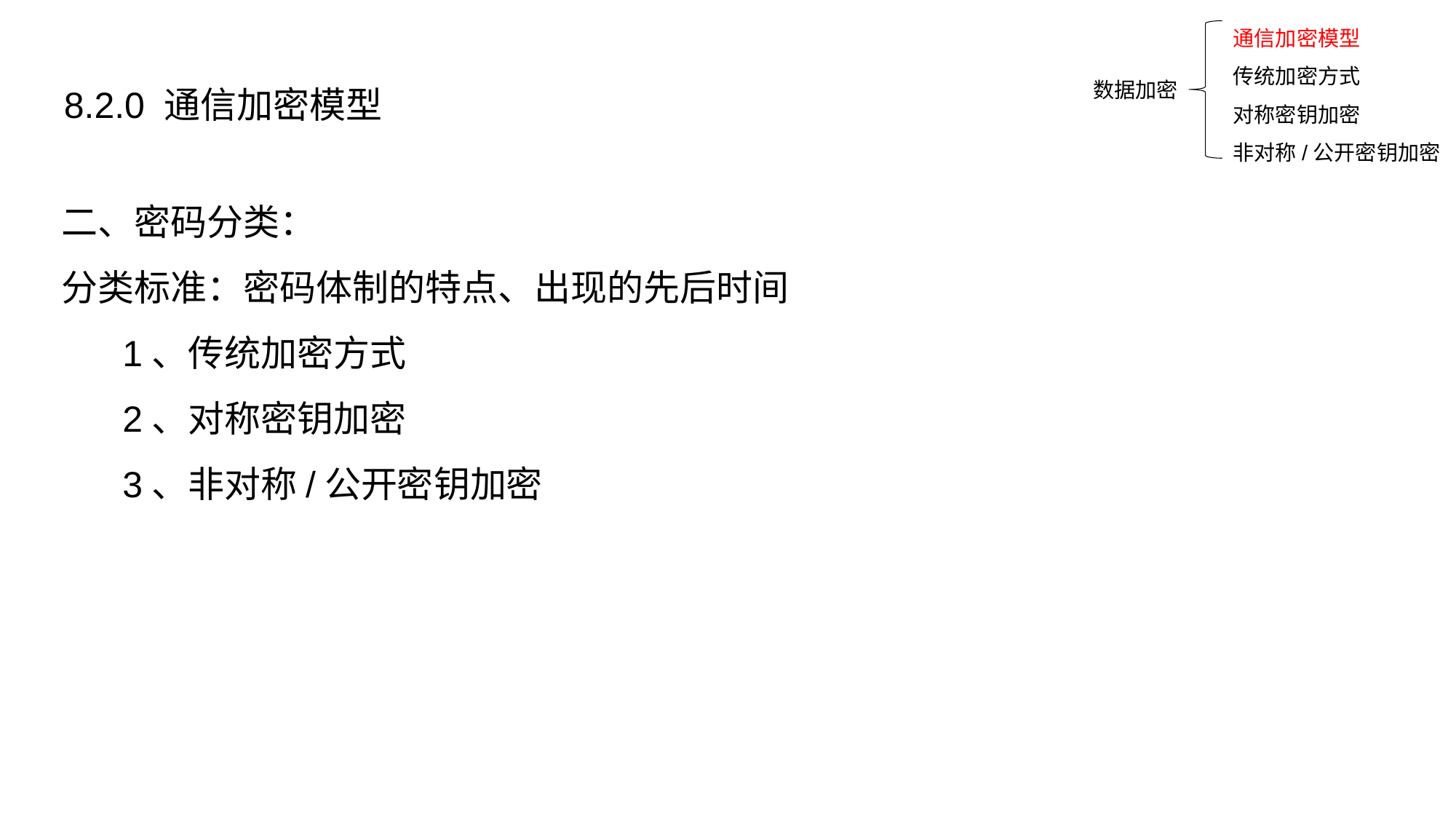

通信加密模型
传统加密方式
对称密钥加密
非对称/公开密钥加密

数据加密
8.2.0 通信加密模型
二、密码分类：
分类标准：密码体制的特点、出现的先后时间
      1、传统加密方式
      2、对称密钥加密
      3、非对称/公开密钥加密